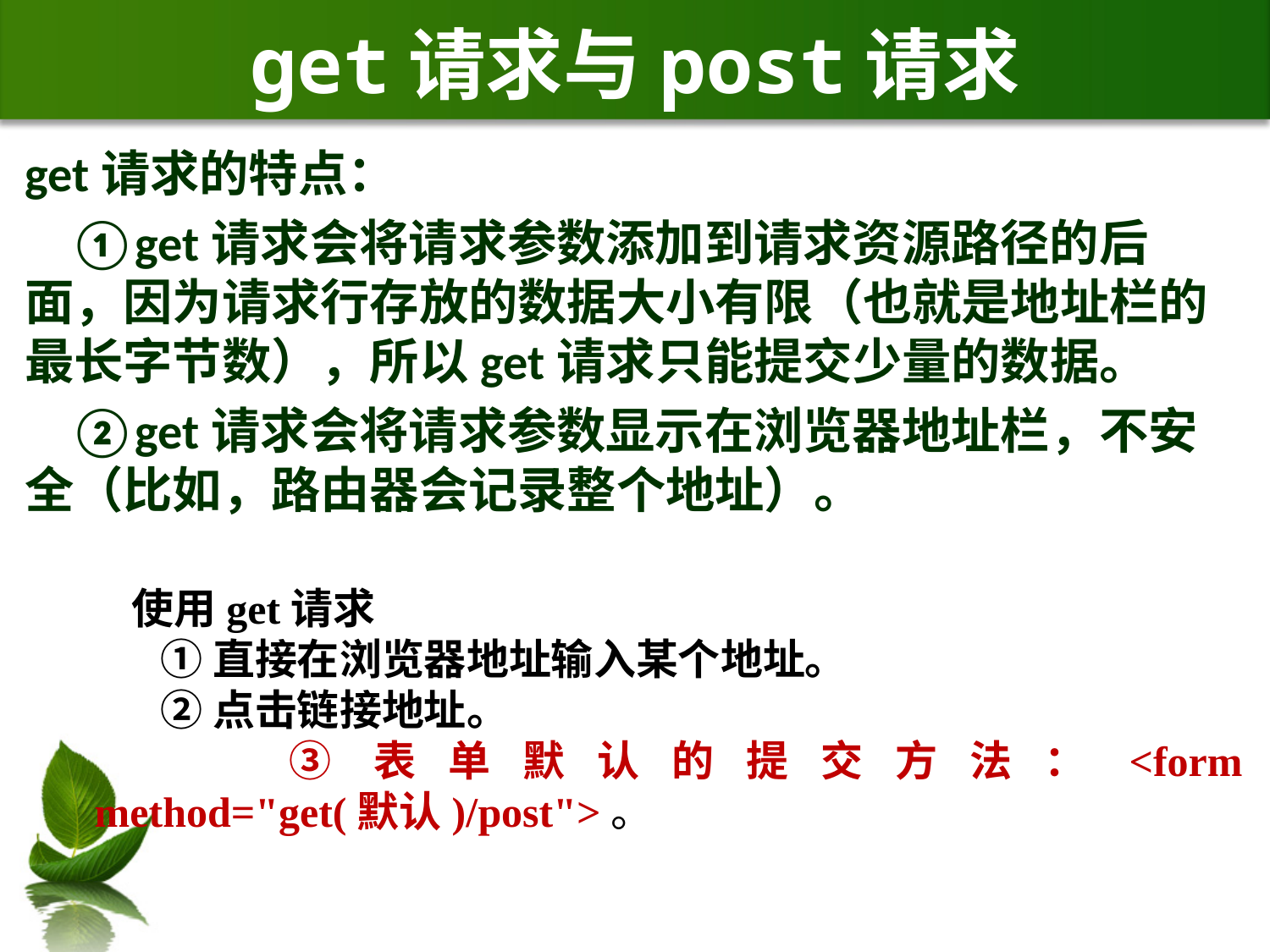

# get请求与post请求
get请求的特点：
    ①get请求会将请求参数添加到请求资源路径的后面，因为请求行存放的数据大小有限（也就是地址栏的最长字节数），所以get请求只能提交少量的数据。
    ②get请求会将请求参数显示在浏览器地址栏，不安全（比如，路由器会记录整个地址）。

使用get请求
   ①直接在浏览器地址输入某个地址。
   ②点击链接地址。
   ③表单默认的提交方法：<form method="get(默认)/post">。